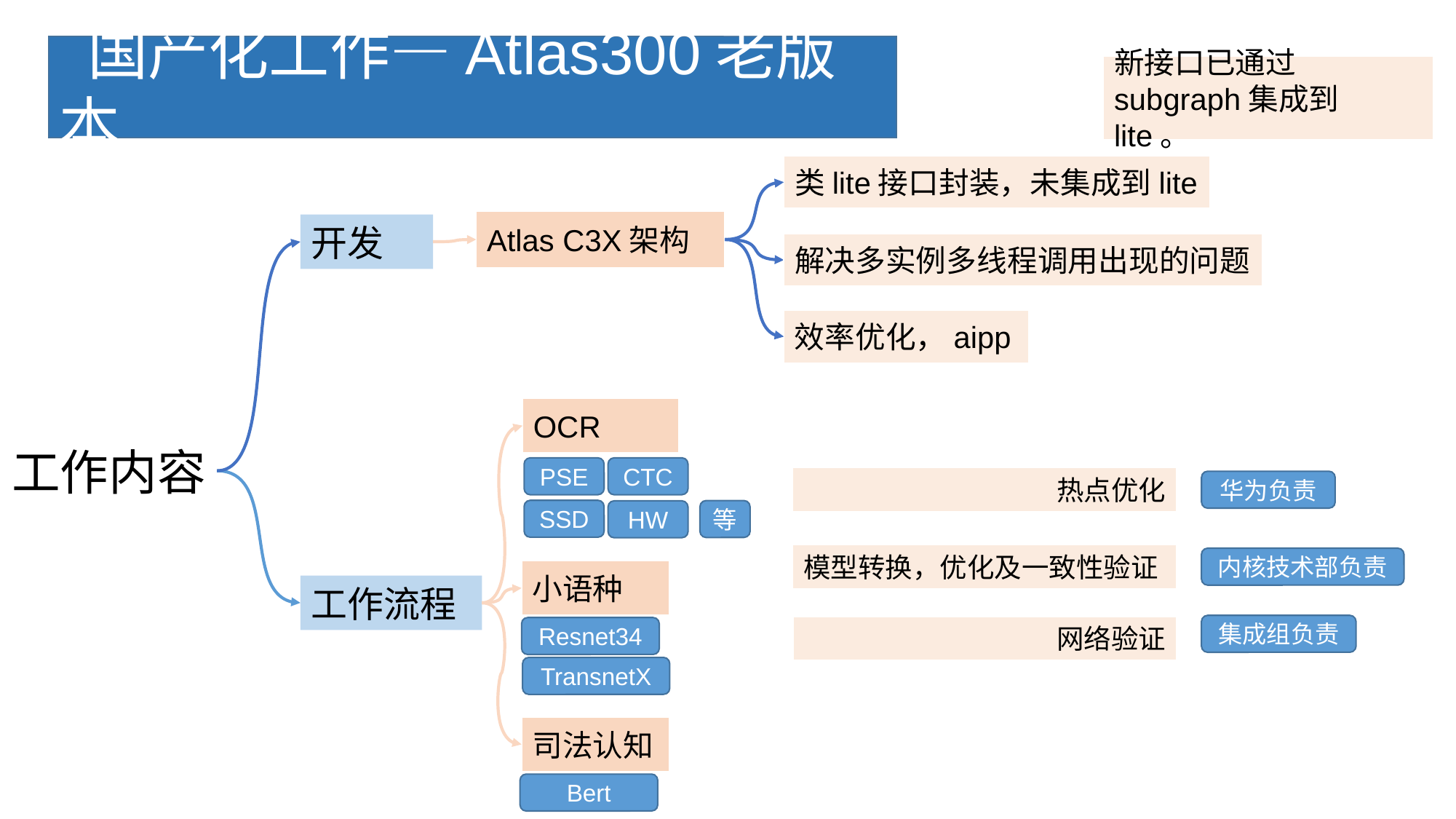

国产化工作—Atlas300老版本
新接口已通过subgraph集成到lite。
类lite接口封装，未集成到lite
Atlas C3X架构
开发
解决多实例多线程调用出现的问题
效率优化，aipp
OCR
工作内容
PSE
CTC
热点优化
华为负责
SSD
等
HW
模型转换，优化及一致性验证
内核技术部负责
小语种
工作流程
集成组负责
网络验证
Resnet34
TransnetX
司法认知
Bert